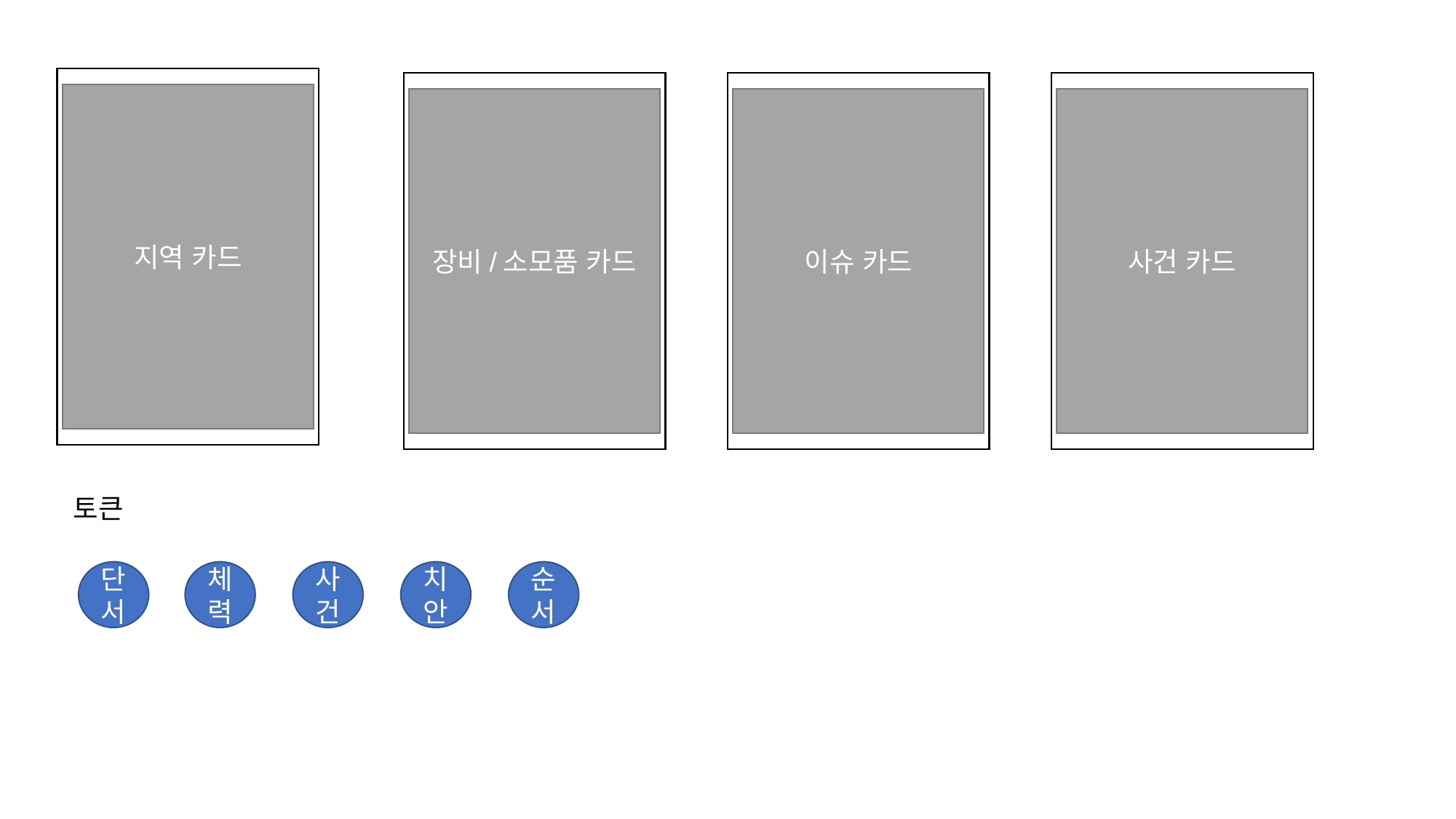

지역 카드
장비/소모품 카드
이슈 카드
사건 카드
토큰
단서
체력
사건
치안
순서